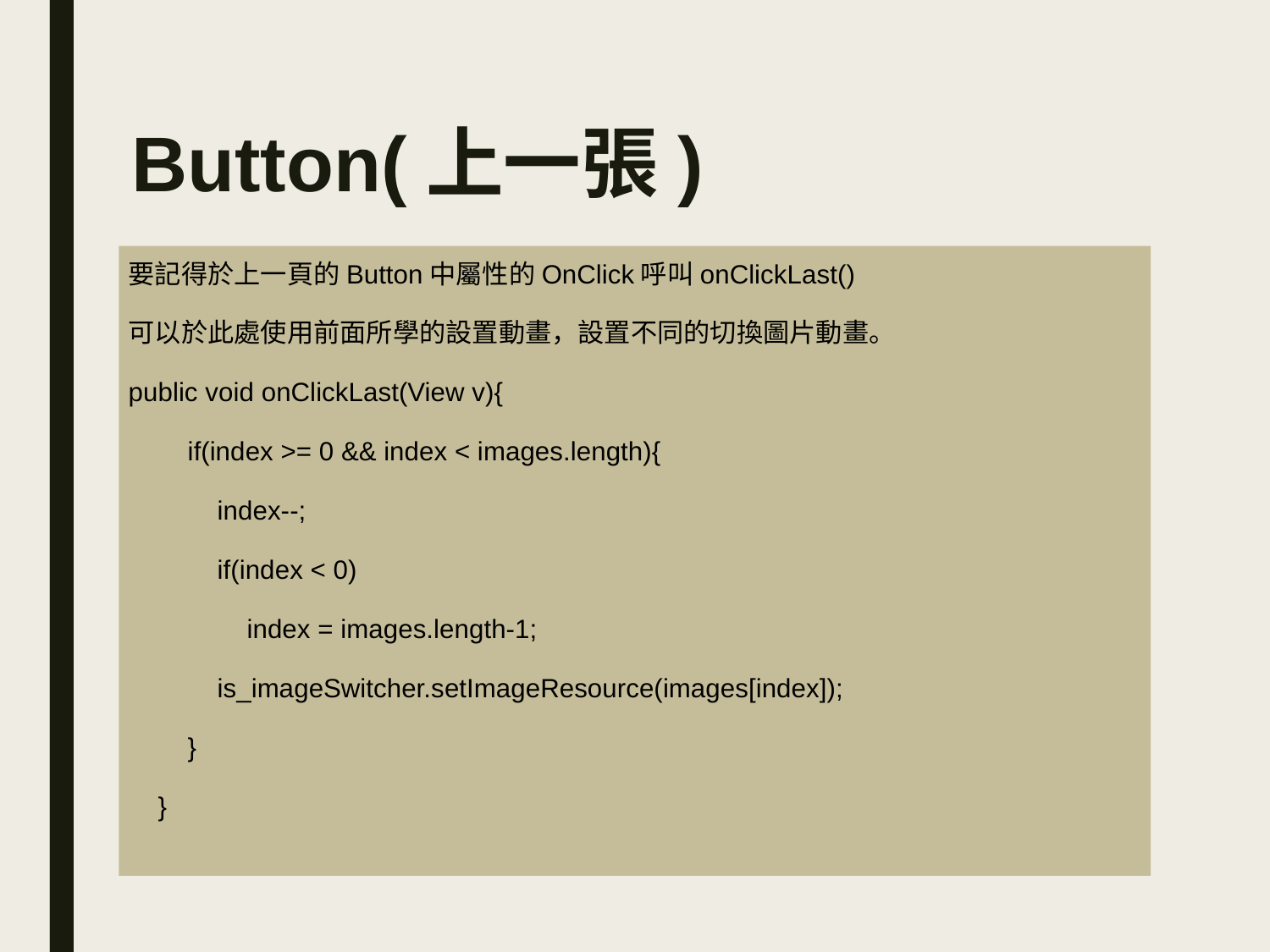

# Button(上一張)
要記得於上一頁的Button中屬性的OnClick呼叫onClickLast()
可以於此處使用前面所學的設置動畫，設置不同的切換圖片動畫。
public void onClickLast(View v){
        if(index >= 0 && index < images.length){
            index--;
            if(index < 0)
                index = images.length-1;
            is_imageSwitcher.setImageResource(images[index]);
        }
    }